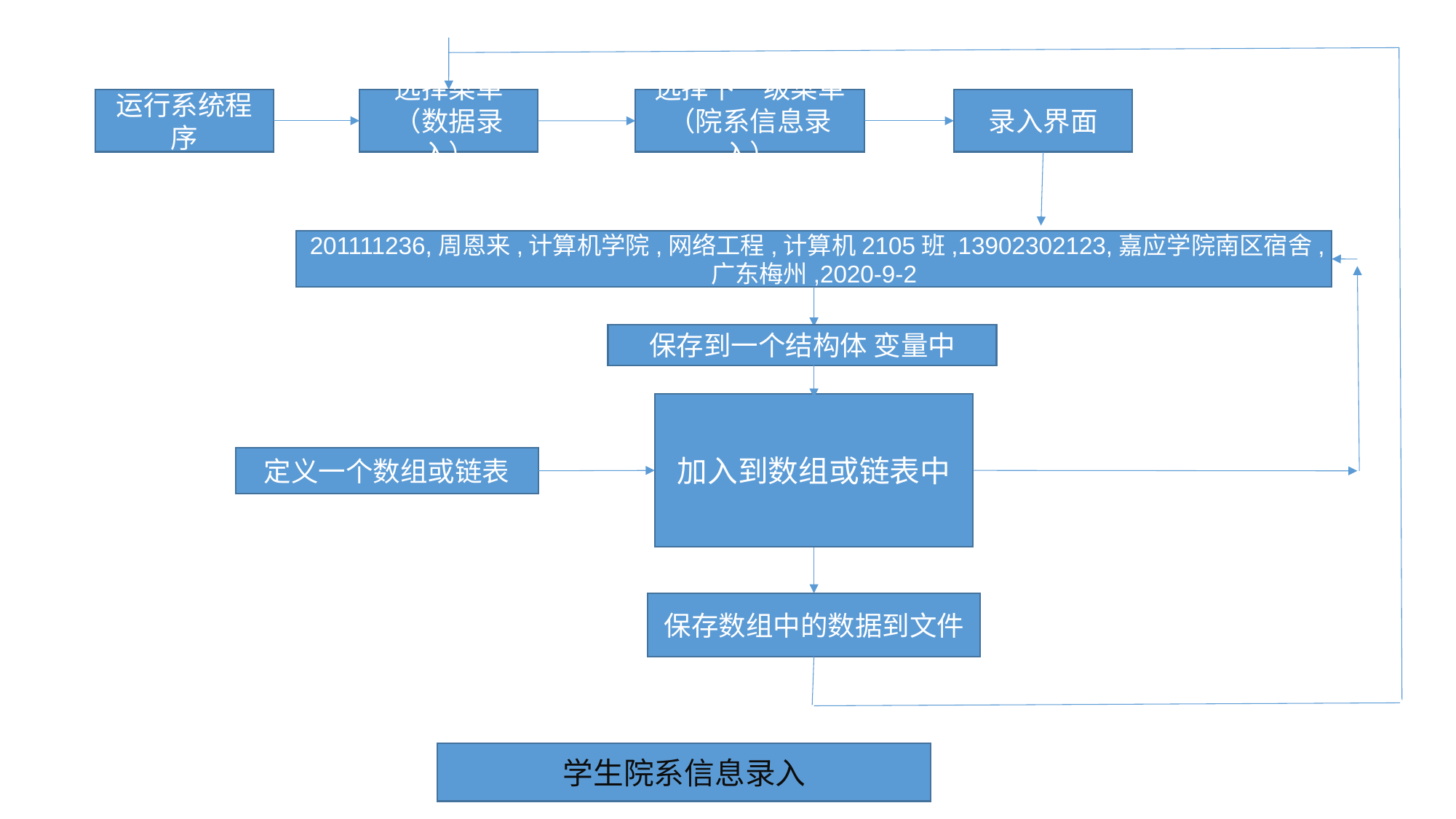

运行系统程序
选择菜单（数据录入）
选择下一级菜单（院系信息录入）
录入界面
201111236,周恩来,计算机学院,网络工程,计算机2105班,13902302123,嘉应学院南区宿舍,广东梅州,2020-9-2
保存到一个结构体 变量中
加入到数组或链表中
定义一个数组或链表
保存数组中的数据到文件
学生院系信息录入